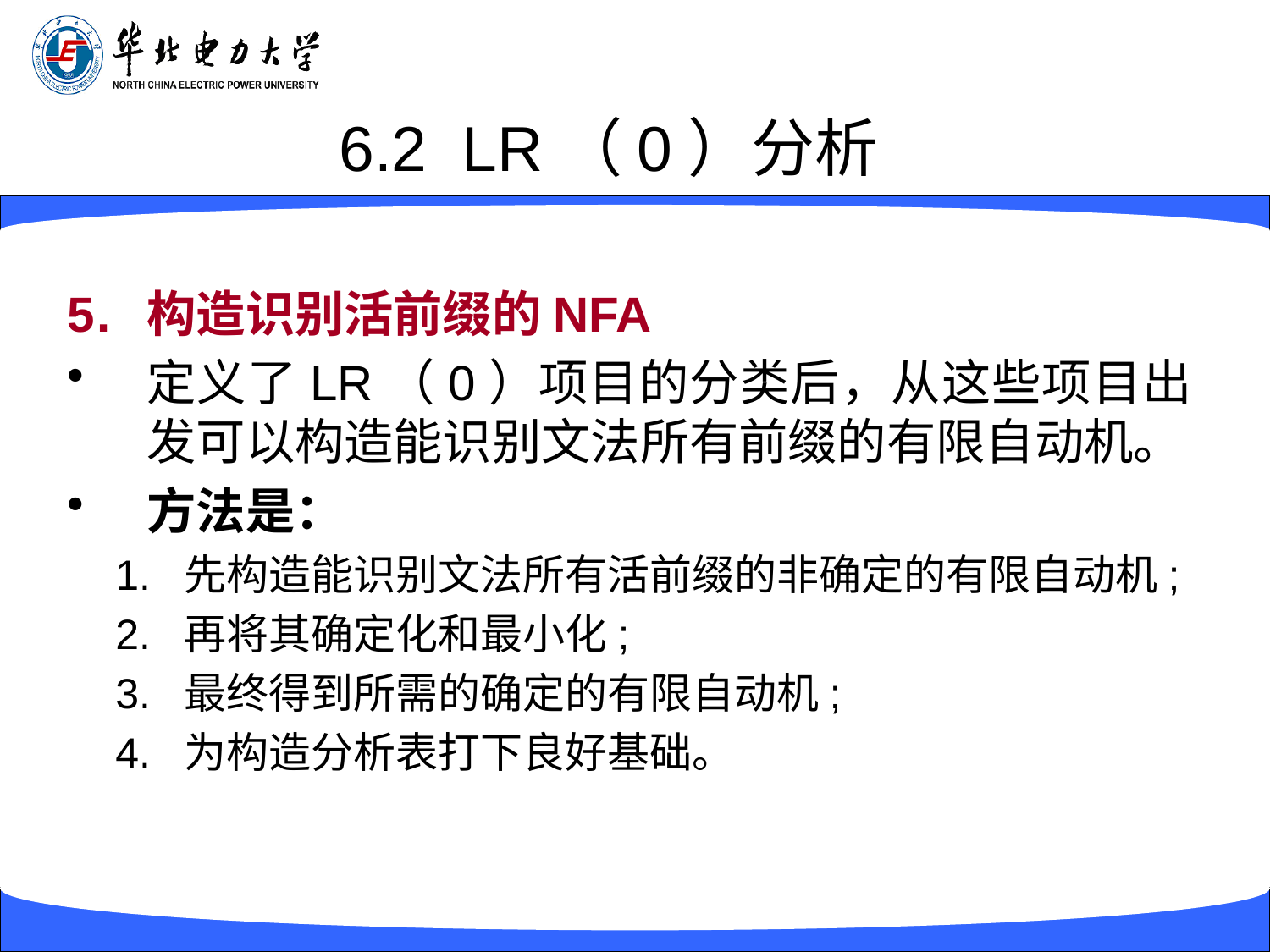

# 6.2  LR（0）分析
构造识别活前缀的NFA
定义了LR（0）项目的分类后，从这些项目出发可以构造能识别文法所有前缀的有限自动机。
方法是：
先构造能识别文法所有活前缀的非确定的有限自动机;
再将其确定化和最小化;
最终得到所需的确定的有限自动机;
为构造分析表打下良好基础。